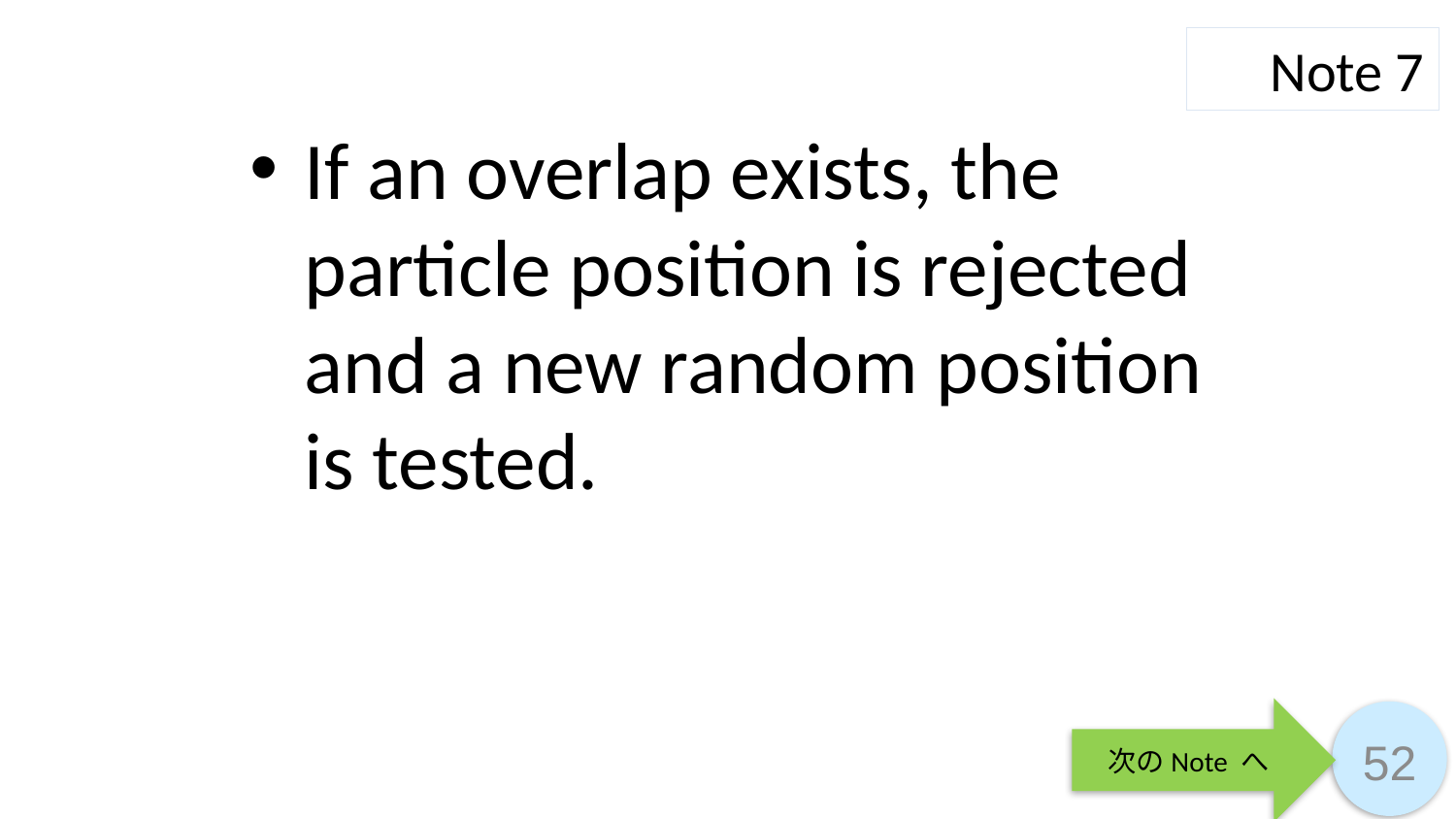

Note 7
If an overlap exists, the particle position is rejected and a new random position is tested.
次のNote へ
52